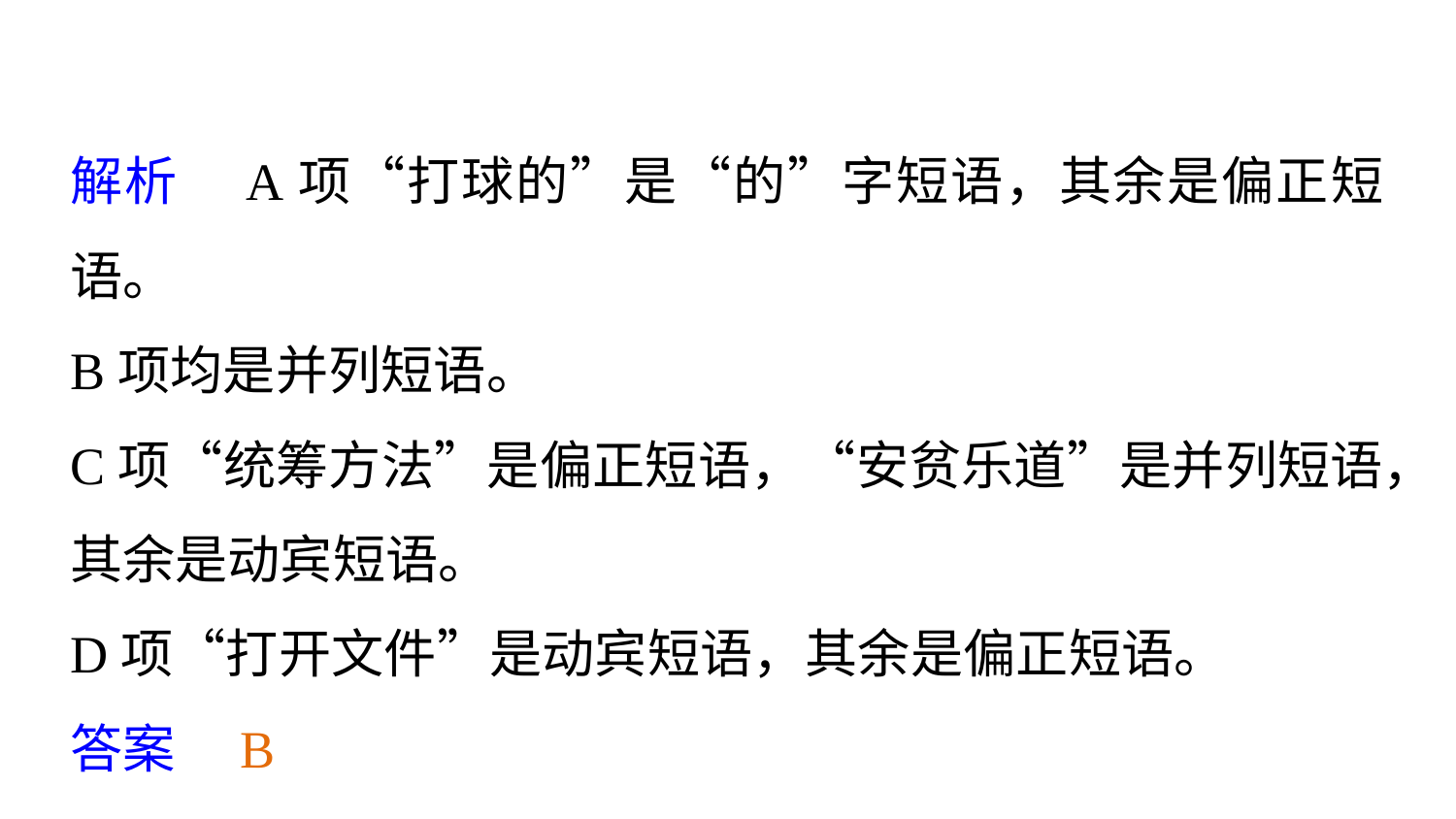

解析　A项“打球的”是“的”字短语，其余是偏正短语。
B项均是并列短语。
C项“统筹方法”是偏正短语，“安贫乐道”是并列短语，其余是动宾短语。
D项“打开文件”是动宾短语，其余是偏正短语。
答案　B